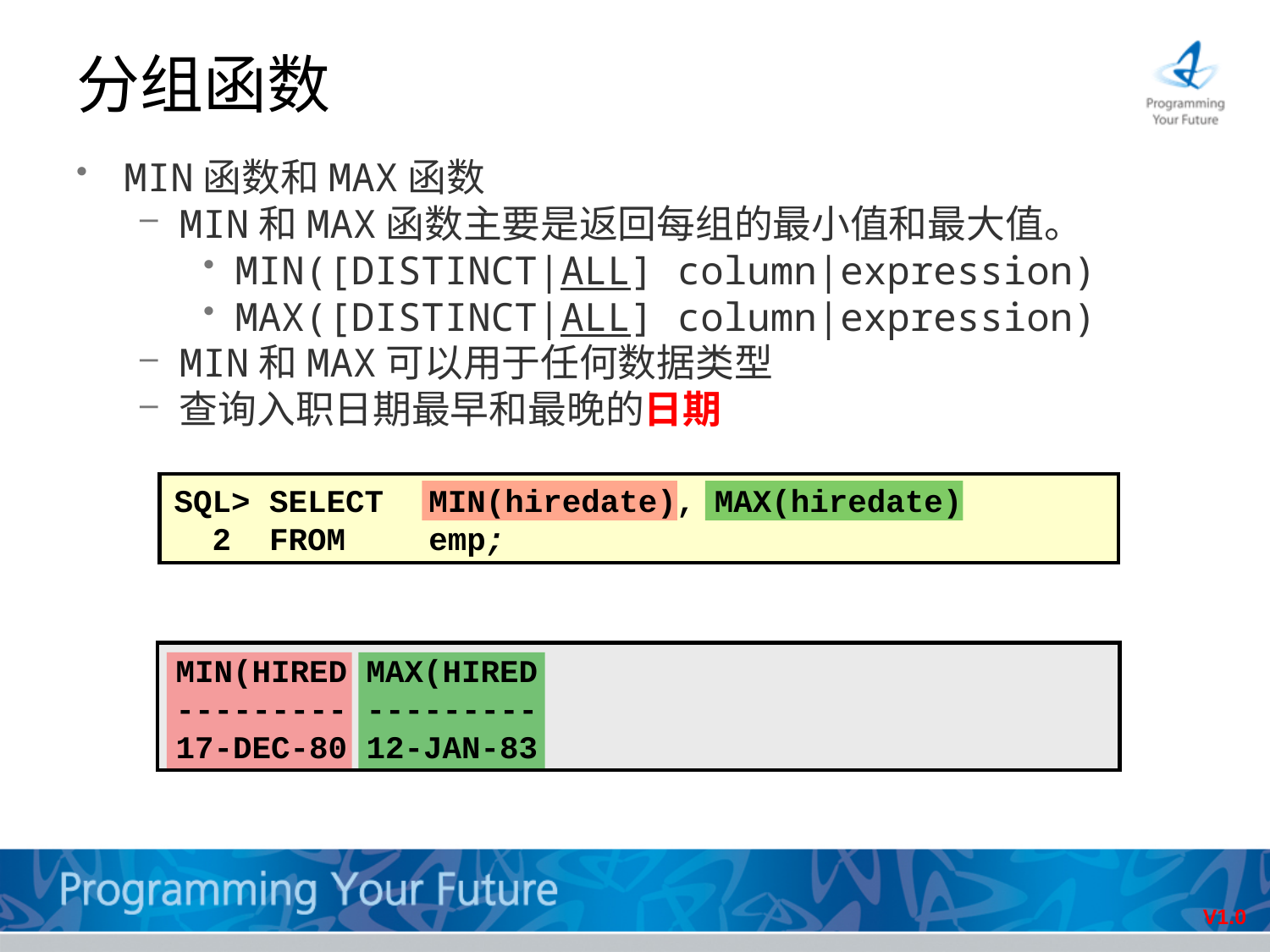

# 分组函数
MIN函数和MAX函数
MIN和MAX函数主要是返回每组的最小值和最大值。
MIN([DISTINCT|ALL] column|expression)
MAX([DISTINCT|ALL] column|expression)
MIN和MAX可以用于任何数据类型
查询入职日期最早和最晚的日期

SQL> SELECT	MIN(hiredate), MAX(hiredate)
  2  FROM	emp;

MIN(HIRED MAX(HIRED
--------- ---------
17-DEC-80 12-JAN-83